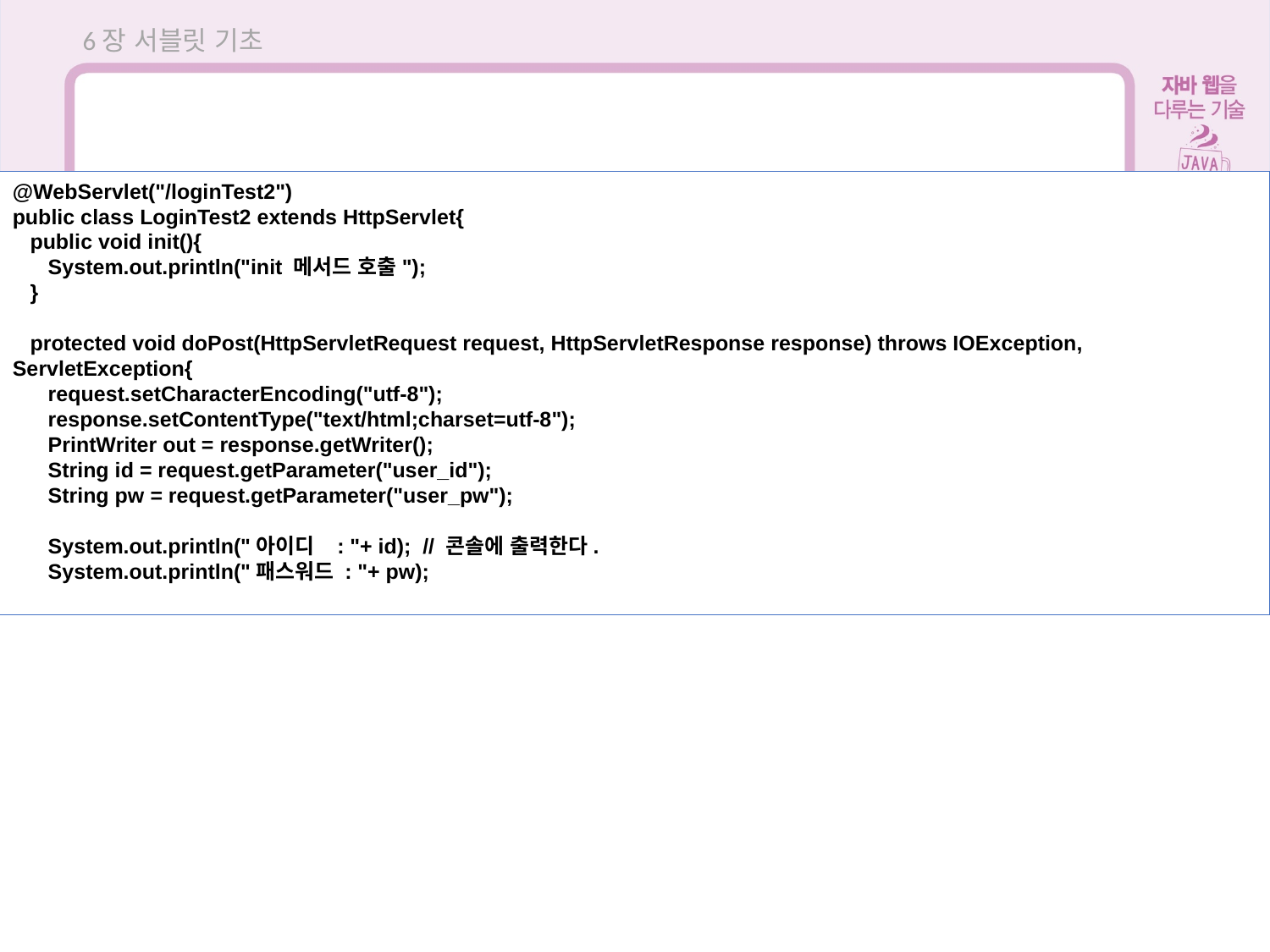

6장 서블릿 기초
@WebServlet("/loginTest2")
public class LoginTest2 extends HttpServlet{
   public void init(){
      System.out.println("init 메서드 호출");
   }

   protected void doPost(HttpServletRequest request, HttpServletResponse response) throws IOException, ServletException{
      request.setCharacterEncoding("utf-8");
      response.setContentType("text/html;charset=utf-8");
      PrintWriter out = response.getWriter();
      String id = request.getParameter("user_id");
      String pw = request.getParameter("user_pw");

      System.out.println("아이디   : "+ id);  // 콘솔에 출력한다.
      System.out.println("패스워드 : "+ pw);